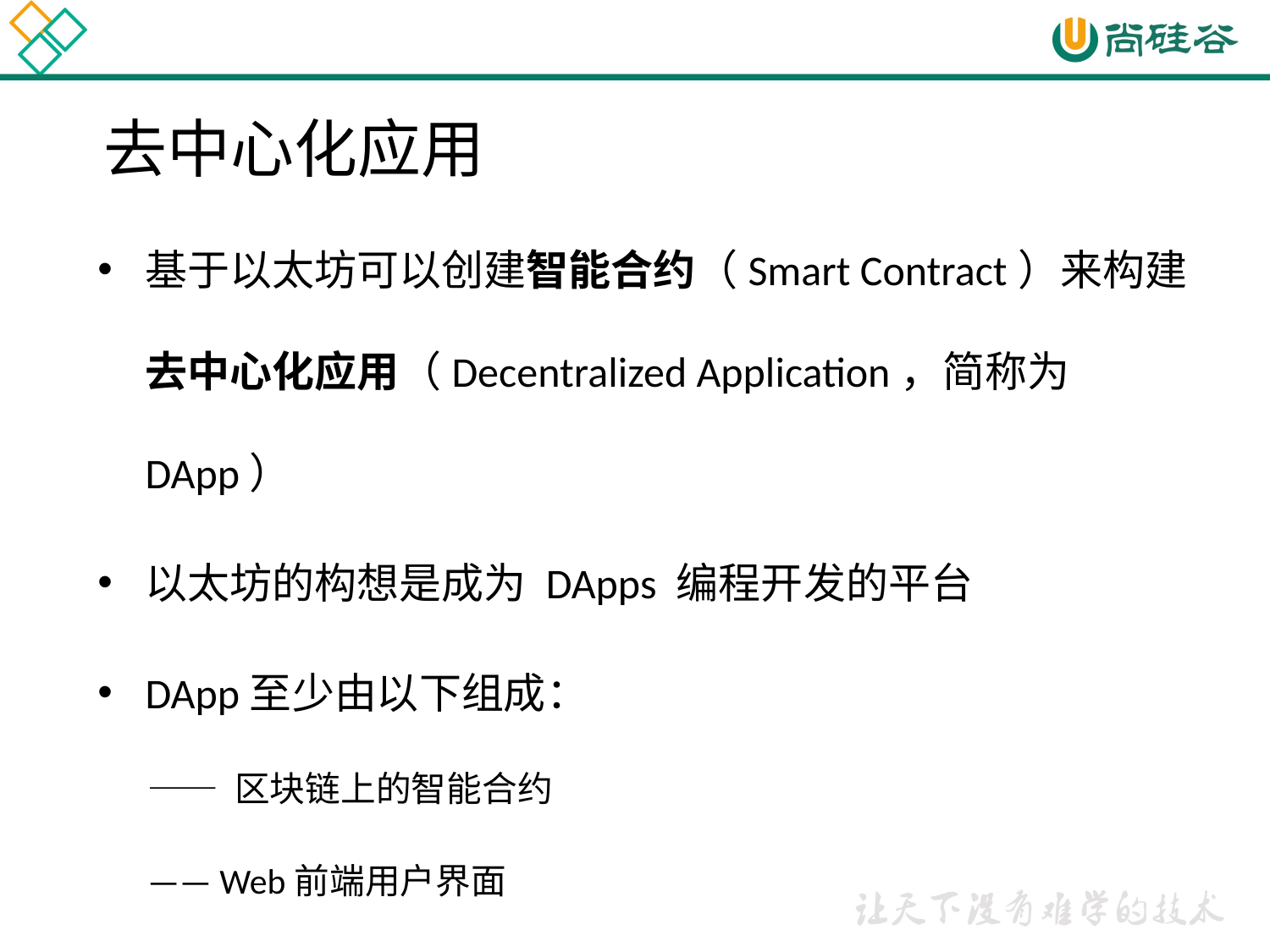

# 去中心化应用
基于以太坊可以创建智能合约（Smart Contract）来构建去中心化应用（Decentralized Application，简称为 DApp）
以太坊的构想是成为 DApps 编程开发的平台
DApp至少由以下组成：
—— 区块链上的智能合约
—— Web前端用户界面